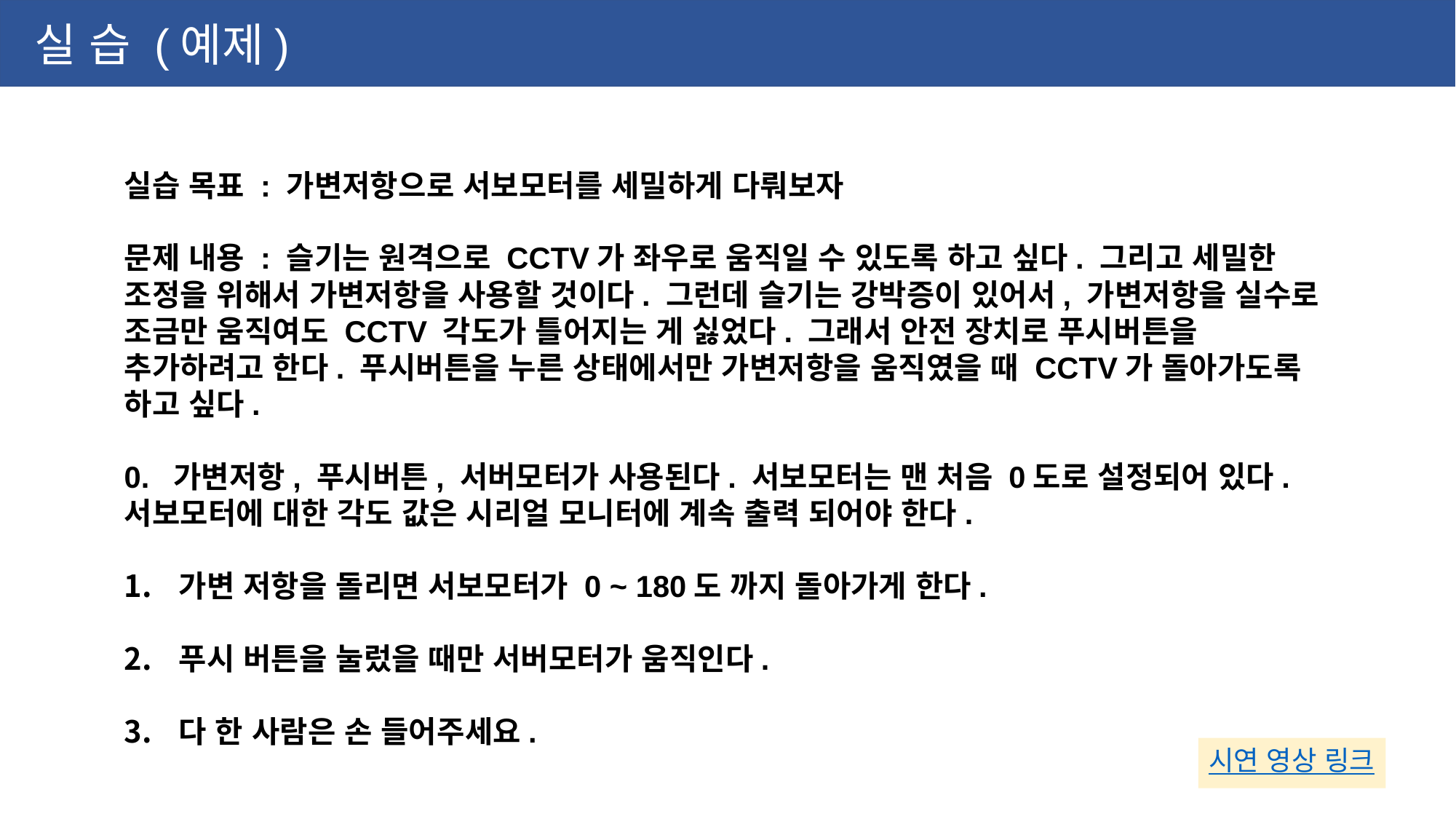

실 습 (예제)
실습 목표 : 가변저항으로 서보모터를 세밀하게 다뤄보자

문제 내용 : 슬기는 원격으로 CCTV가 좌우로 움직일 수 있도록 하고 싶다. 그리고 세밀한 조정을 위해서 가변저항을 사용할 것이다. 그런데 슬기는 강박증이 있어서, 가변저항을 실수로 조금만 움직여도 CCTV 각도가 틀어지는 게 싫었다. 그래서 안전 장치로 푸시버튼을 추가하려고 한다. 푸시버튼을 누른 상태에서만 가변저항을 움직였을 때 CCTV가 돌아가도록 하고 싶다.

0.  가변저항, 푸시버튼, 서버모터가 사용된다. 서보모터는 맨 처음 0도로 설정되어 있다. 서보모터에 대한 각도 값은 시리얼 모니터에 계속 출력 되어야 한다.
가변 저항을 돌리면 서보모터가 0 ~ 180도 까지 돌아가게 한다.

푸시 버튼을 눌렀을 때만 서버모터가 움직인다.

다 한 사람은 손 들어주세요.
시연 영상 링크